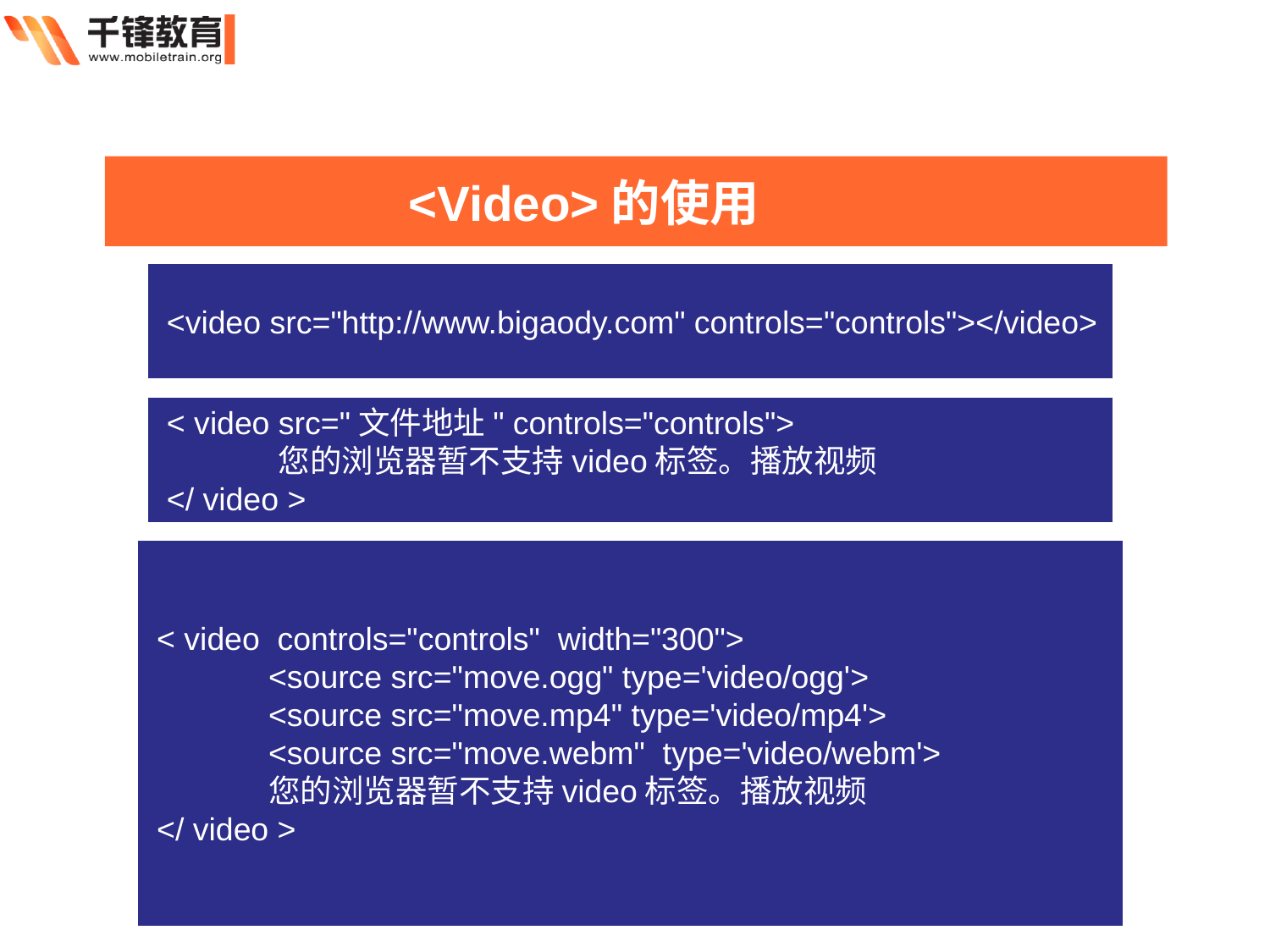

<Video>的使用

<video src="http://www.bigaody.com" controls="controls"></video>
< video src="文件地址" controls="controls">
	您的浏览器暂不支持video标签。播放视频
</ video >

< video  controls="controls"  width="300">
	<source src="move.ogg" type='video/ogg'>
	<source src="move.mp4" type='video/mp4'>
<source src="move.webm"  type='video/webm'>
	您的浏览器暂不支持video标签。播放视频
</ video >